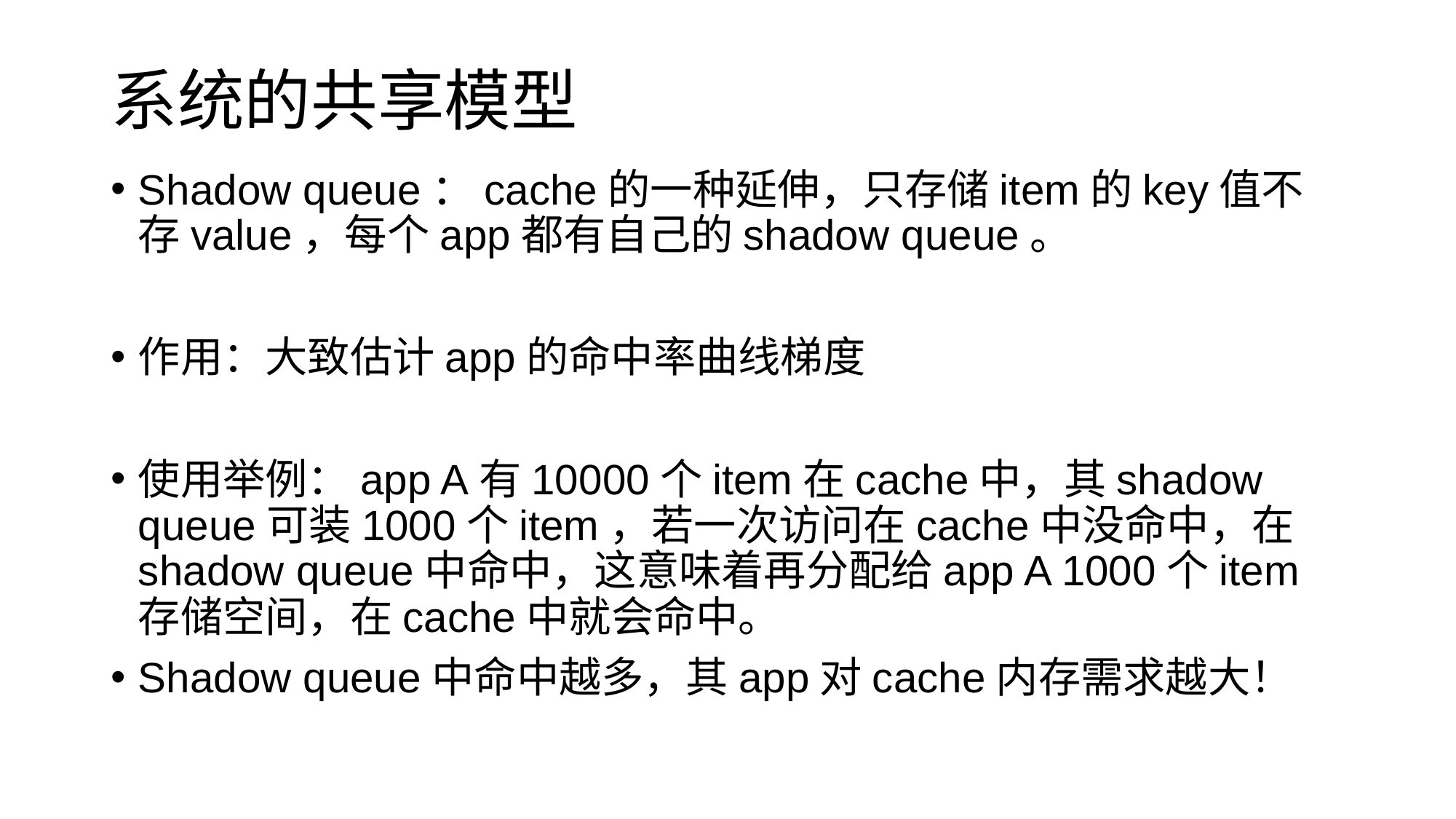

# 系统的共享模型
Shadow queue：cache的一种延伸，只存储item的key值不存value，每个app都有自己的shadow queue。

作用：大致估计app的命中率曲线梯度

使用举例：app A有10000个item在cache中，其shadow queue可装1000个item，若一次访问在cache中没命中，在shadow queue中命中，这意味着再分配给app A 1000个item存储空间，在cache中就会命中。
Shadow queue中命中越多，其app对cache内存需求越大！